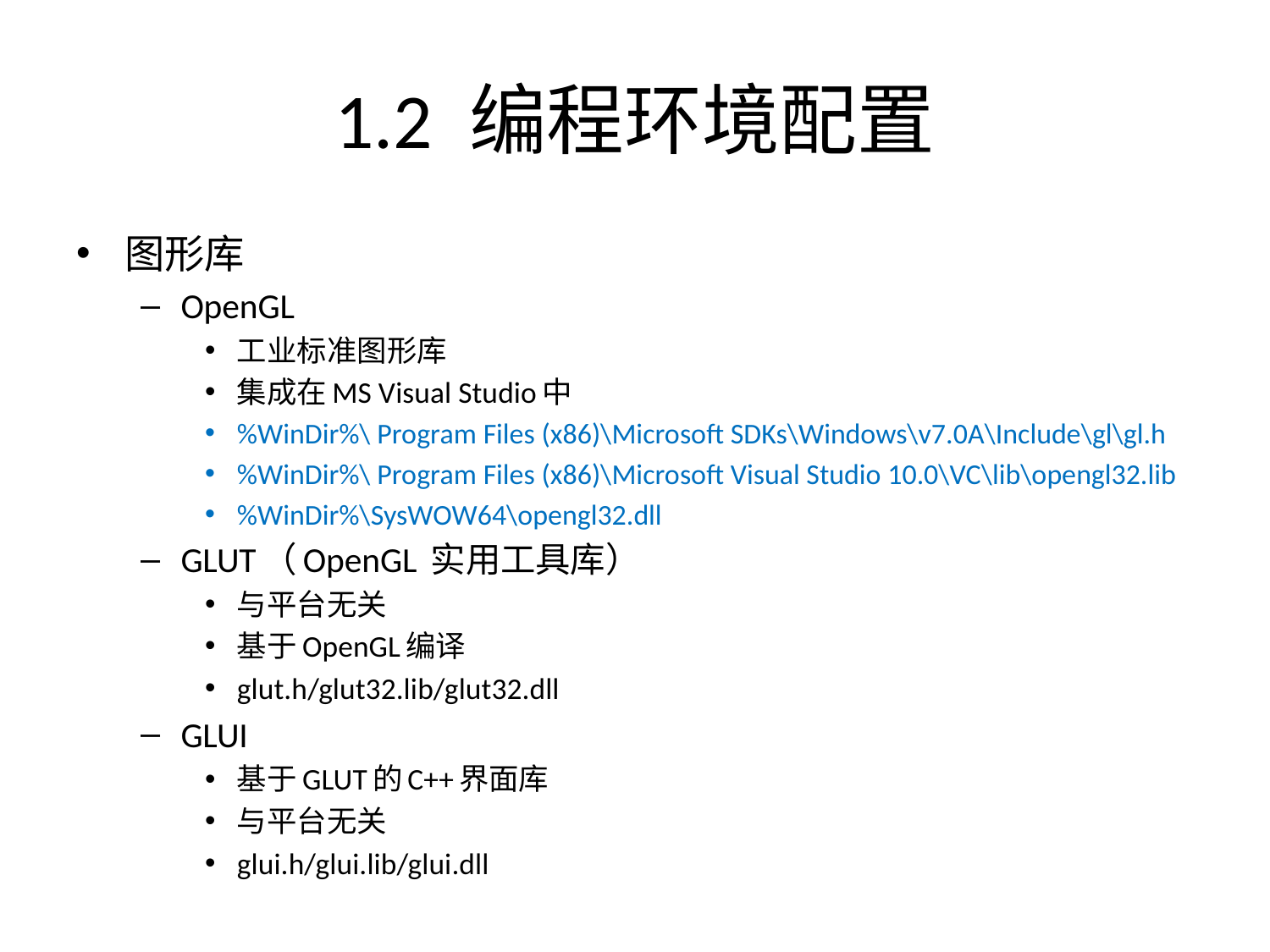

# 1.2 编程环境配置
图形库
OpenGL
工业标准图形库
集成在MS Visual Studio中
%WinDir%\ Program Files (x86)\Microsoft SDKs\Windows\v7.0A\Include\gl\gl.h
%WinDir%\ Program Files (x86)\Microsoft Visual Studio 10.0\VC\lib\opengl32.lib
%WinDir%\SysWOW64\opengl32.dll
GLUT（OpenGL 实用工具库）
与平台无关
基于OpenGL编译
glut.h/glut32.lib/glut32.dll
GLUI
基于GLUT的C++界面库
与平台无关
glui.h/glui.lib/glui.dll